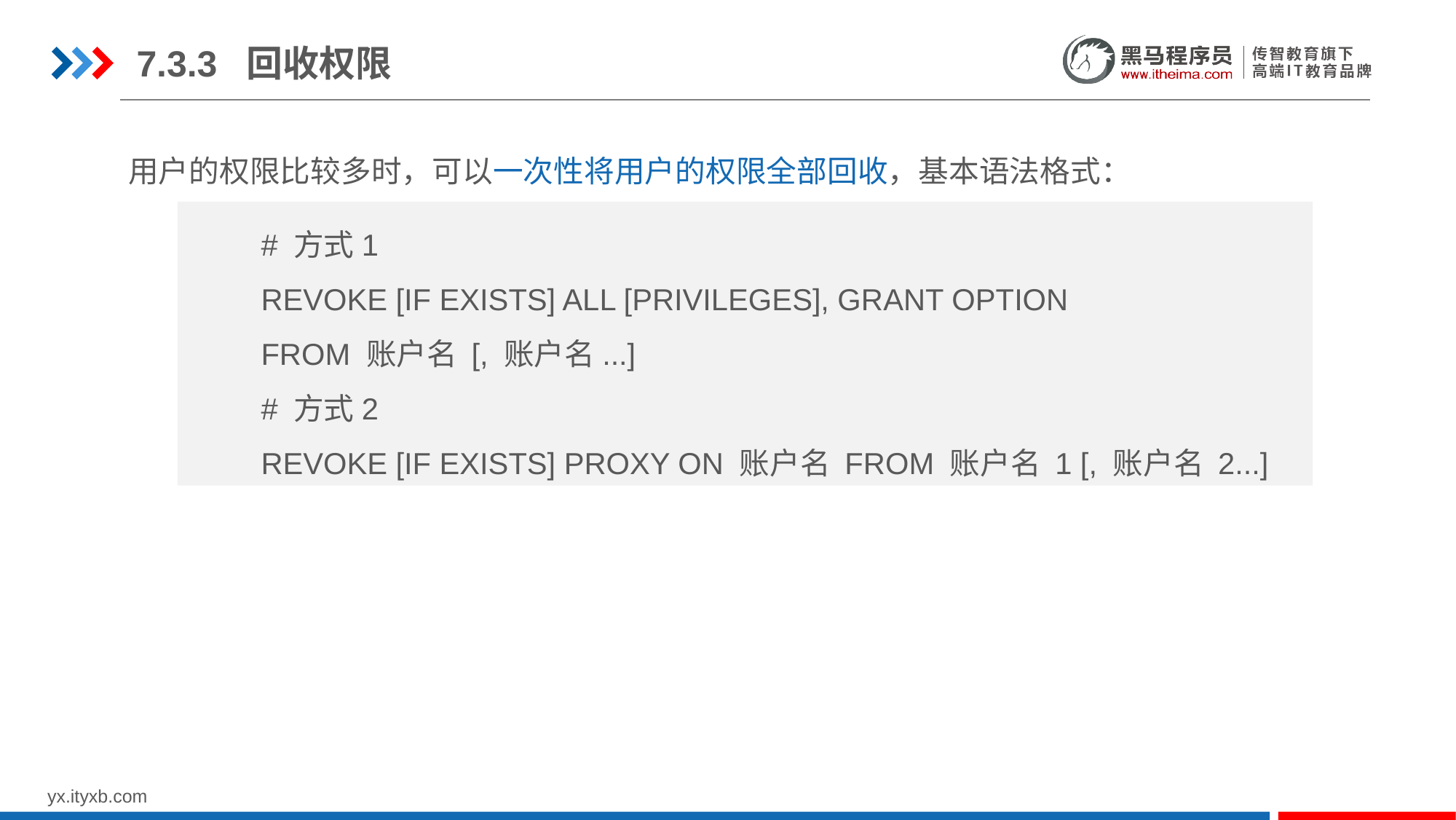

7.3.3  回收权限
用户的权限比较多时，可以一次性将用户的权限全部回收，基本语法格式：
# 方式1
REVOKE [IF EXISTS] ALL [PRIVILEGES], GRANT OPTION
FROM 账户名 [, 账户名...]
# 方式2
REVOKE [IF EXISTS] PROXY ON 账户名 FROM 账户名 1 [, 账户名 2...]